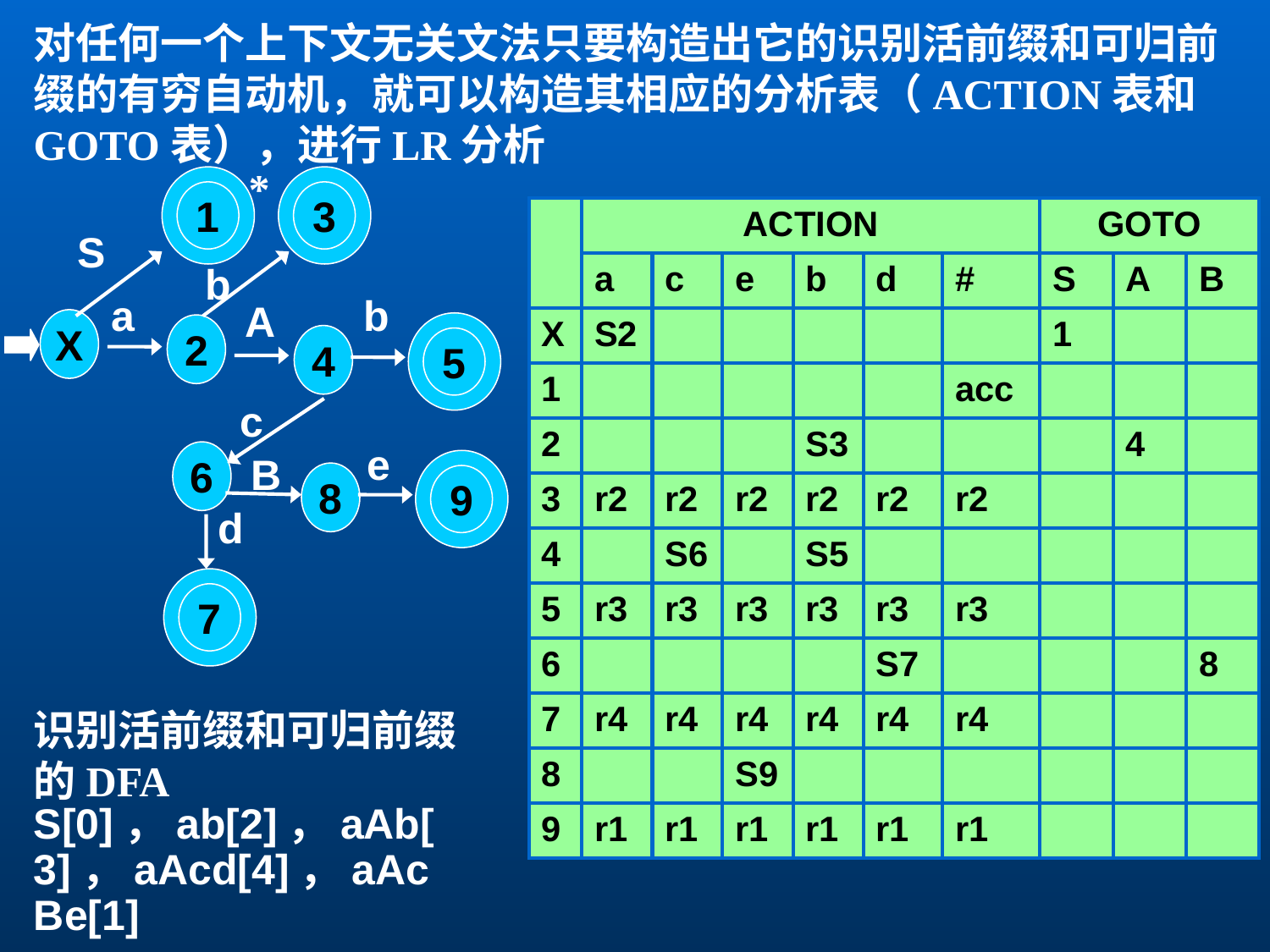

对任何一个上下文无关文法只要构造出它的识别活前缀和可归前缀的有穷自动机，就可以构造其相应的分析表（ACTION表和GOTO表），进行LR分析
*

1

3
S

b

a
b
A
X

5
2
4

c

e
6
B

9
8

d

7
识别活前缀和可归前缀的DFA
|  | ACTION |  |  |  |  |  | GOTO |  |  |
| --- | --- | --- | --- | --- | --- | --- | --- | --- | --- |
|  | a | c | e | b | d | # | S | A | B |
| X | S2 |  |  |  |  |  | 1 |  |  |
| 1 |  |  |  |  |  | acc |  |  |  |
| 2 |  |  |  | S3 |  |  |  | 4 |  |
| 3 | r2 | r2 | r2 | r2 | r2 | r2 |  |  |  |
| 4 |  | S6 |  | S5 |  |  |  |  |  |
| 5 | r3 | r3 | r3 | r3 | r3 | r3 |  |  |  |
| 6 |  |  |  |  | S7 |  |  |  | 8 |
| 7 | r4 | r4 | r4 | r4 | r4 | r4 |  |  |  |
| 8 |  |  | S9 |  |  |  |  |  |  |
| 9 | r1 | r1 | r1 | r1 | r1 | r1 |  |  |  |
S[0]，ab[2]，aAb[3]，aAcd[4]，aAcBe[1]